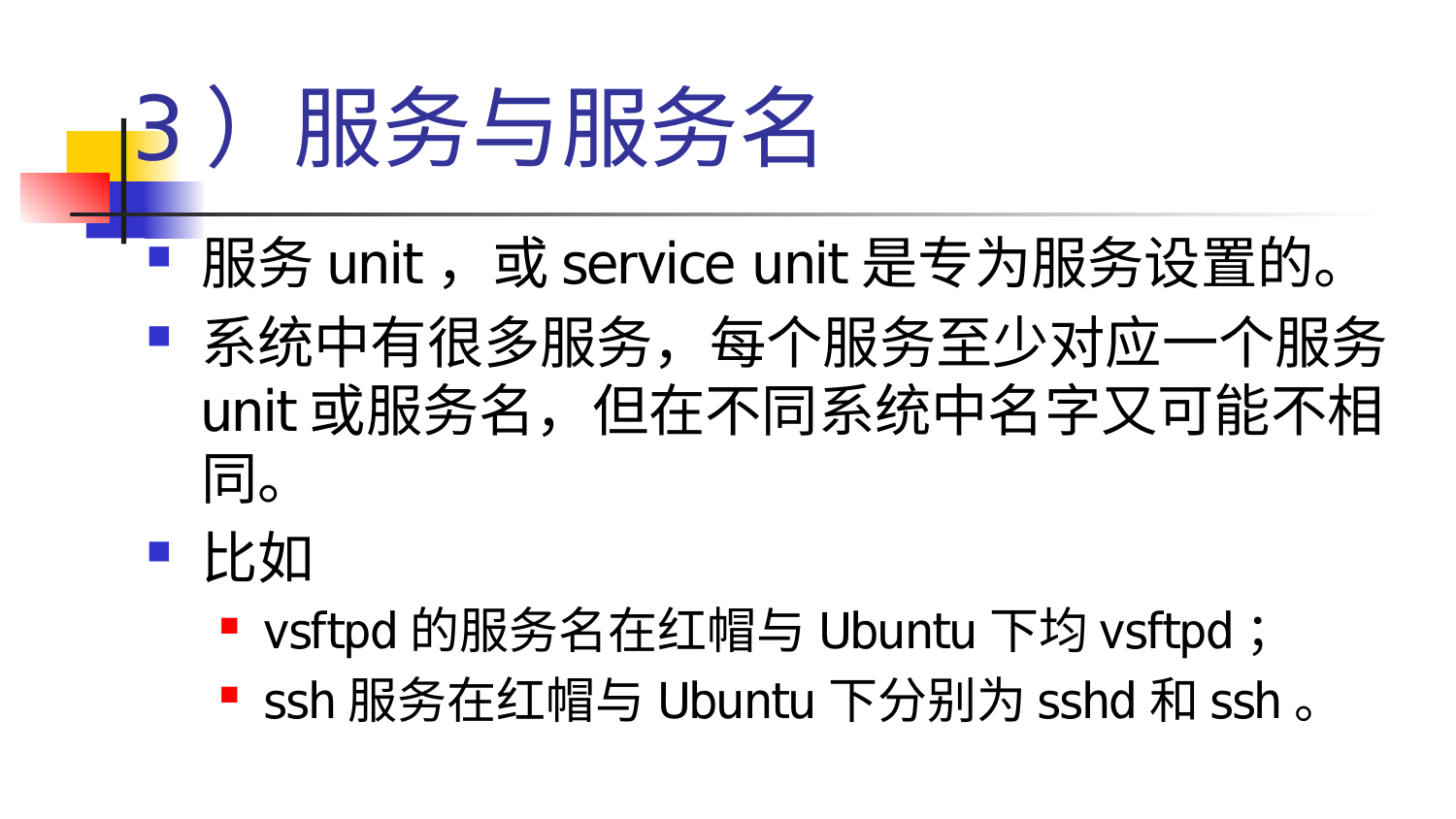

# 3）服务与服务名
服务unit，或service unit是专为服务设置的。
系统中有很多服务，每个服务至少对应一个服务unit或服务名，但在不同系统中名字又可能不相同。
比如
vsftpd的服务名在红帽与Ubuntu下均vsftpd；
ssh服务在红帽与Ubuntu下分别为sshd和ssh。